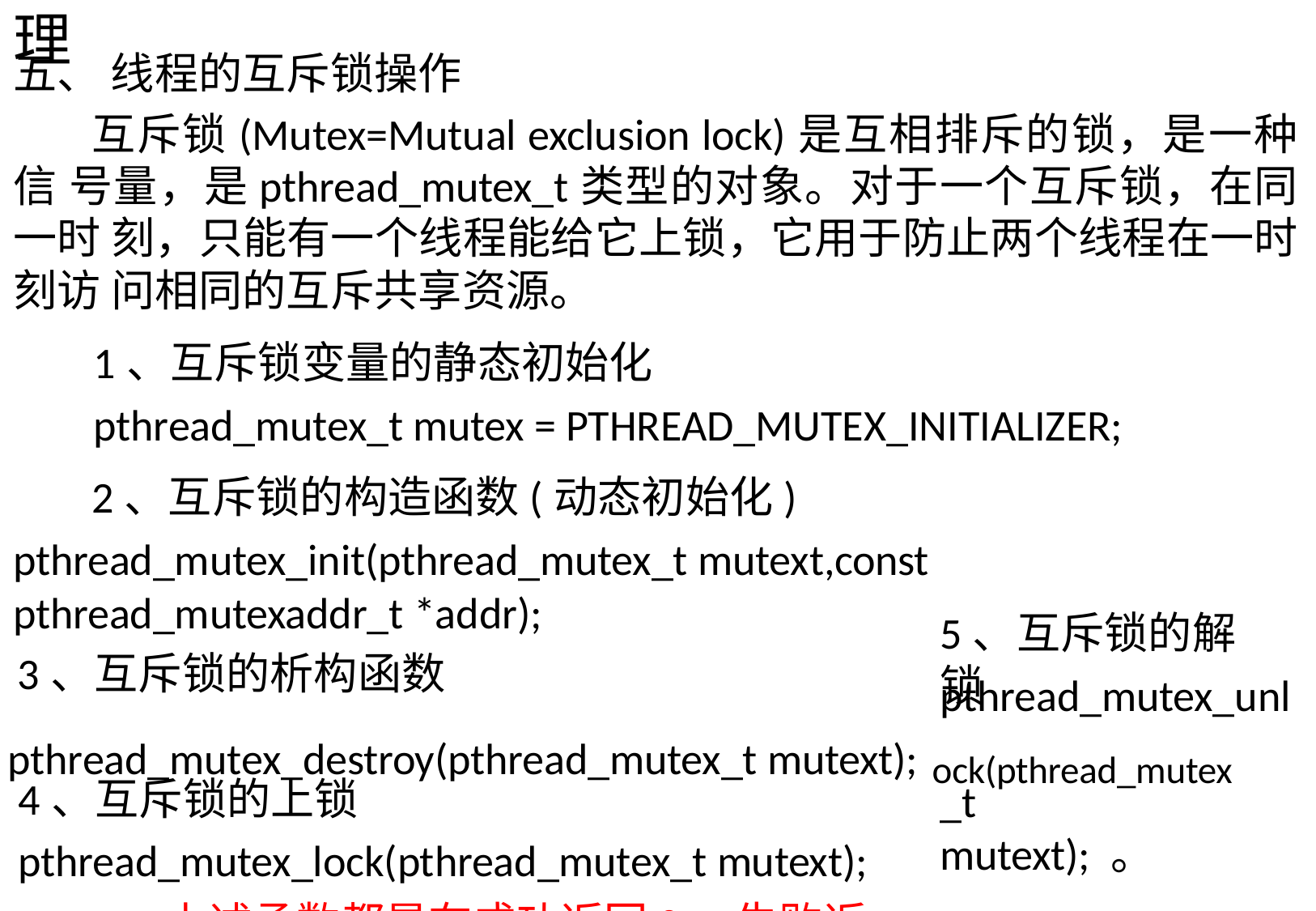

# 9.3 Linux的进程管理
五、 线程的互斥锁操作
互斥锁(Mutex=Mutual exclusion lock)是互相排斥的锁，是一种信 号量，是pthread_mutex_t类型的对象。对于一个互斥锁，在同一时 刻，只能有一个线程能给它上锁，它用于防止两个线程在一时刻访 问相同的互斥共享资源。
1、互斥锁变量的静态初始化
pthread_mutex_t mutex = PTHREAD_MUTEX_INITIALIZER;
2、互斥锁的构造函数(动态初始化)  pthread_mutex_init(pthread_mutex_t mutext,const
pthread_mutexaddr_t *addr);  3、互斥锁的析构函数
5、互斥锁的解锁
pthread_mutex_unl
pthread_mutex_destroy(pthread_mutex_t mutext); ock(pthread_mutex
4、互斥锁的上锁 pthread_mutex_lock(pthread_mutex_t mutext);
上述函数都是在成功返回0，失败返回错误代码。
_t mutext); 。